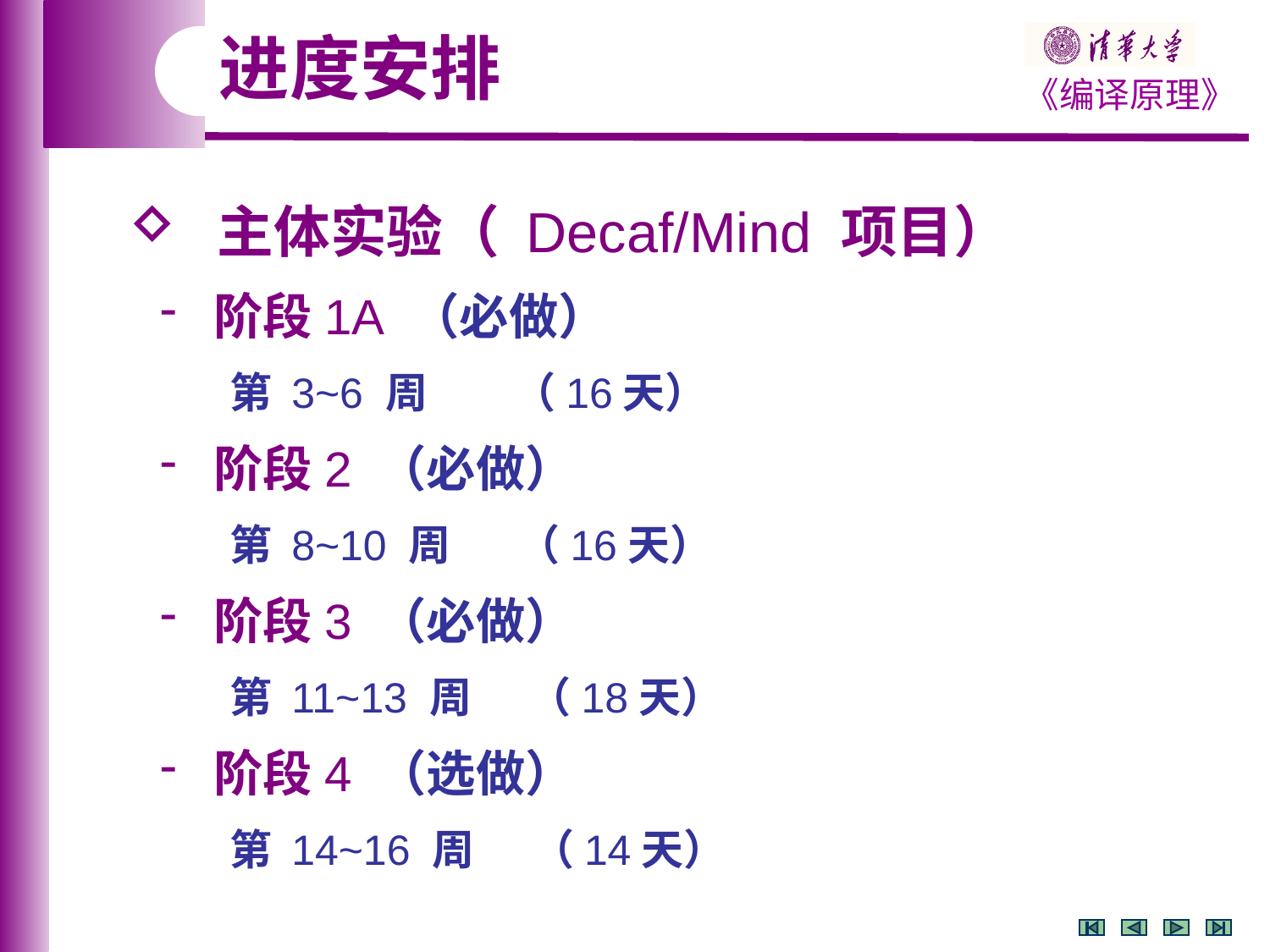

进度安排

  主体实验（ Decaf/Mind 项目）

 阶段1A （必做）

   第 3~6 周         （16天）

 阶段2 （必做）

   第 8~10 周       （16天）

 阶段3 （必做）

   第 11~13 周      （18天）

 阶段4 （选做）

   第 14~16 周      （14天）